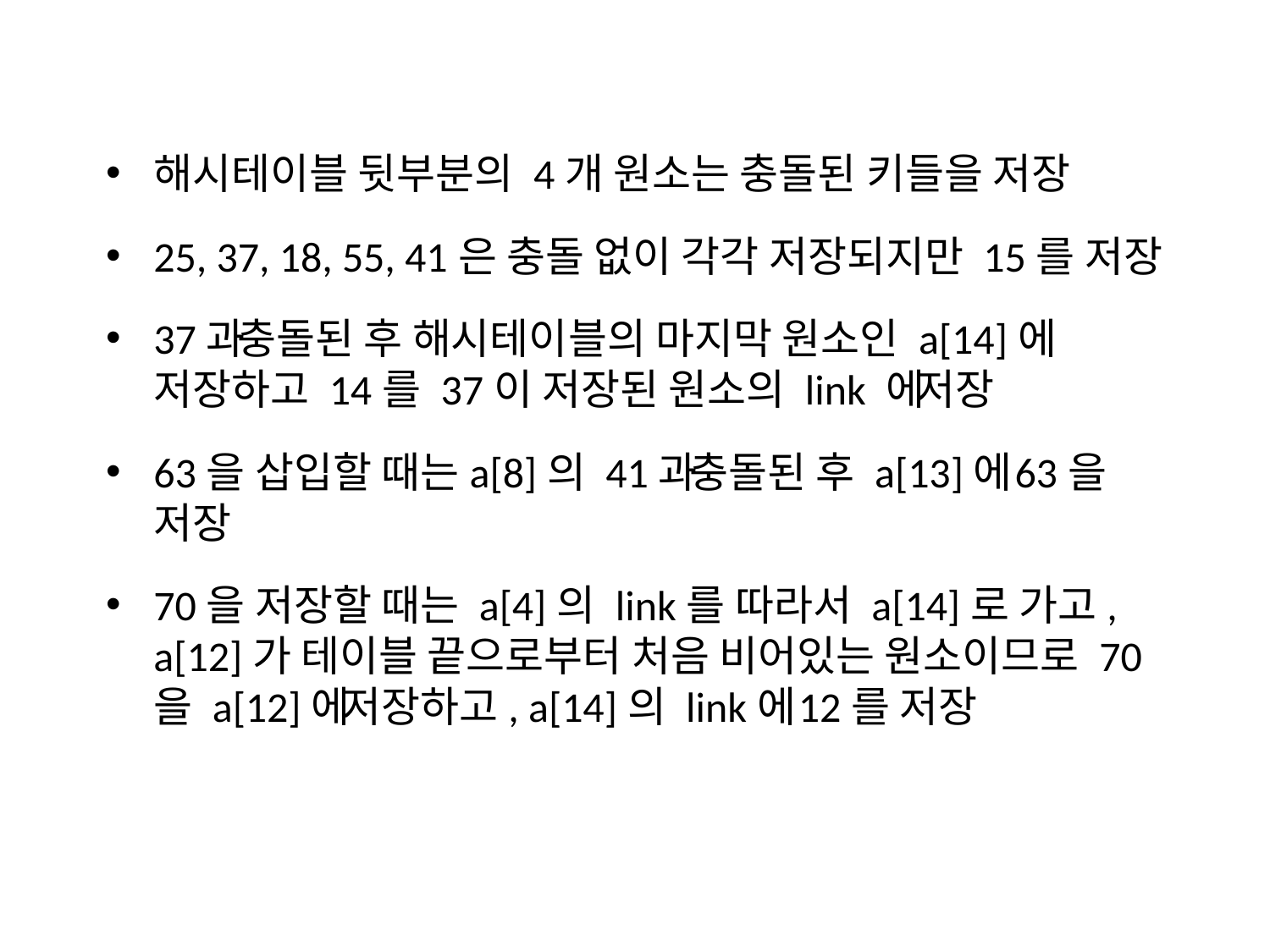

해시테이블 뒷부분의 4개 원소는 충돌된 키들을 저장
25, 37, 18, 55, 41은 충돌 없이 각각 저장되지만 15를 저장
37과 충돌된 후 해시테이블의 마지막 원소인 a[14]에 저장하고 14를 37이 저장된 원소의 link 에 저장
63을 삽입할 때는a[8]의 41과 충돌된 후 a[13]에 63을 저장
70을 저장할 때는 a[4]의 link를 따라서 a[14]로 가고, a[12]가 테이블 끝으로부터 처음 비어있는 원소이므로 70을 a[12]에 저장하고, a[14]의 link에 12를 저장